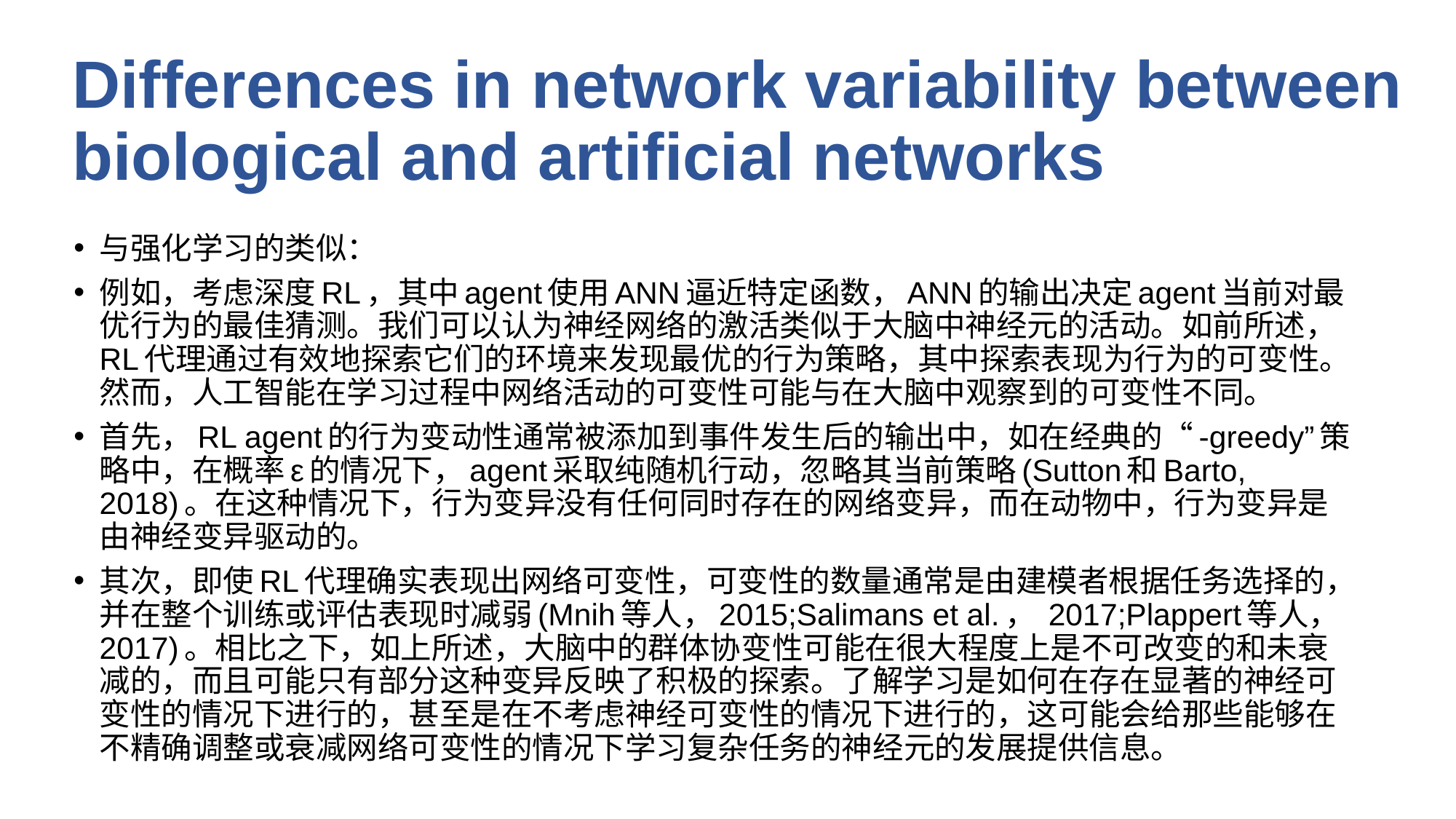

# Differences in network variability between biological and artificial networks
与强化学习的类似：
例如，考虑深度RL，其中agent使用ANN逼近特定函数，ANN的输出决定agent当前对最优行为的最佳猜测。我们可以认为神经网络的激活类似于大脑中神经元的活动。如前所述，RL代理通过有效地探索它们的环境来发现最优的行为策略，其中探索表现为行为的可变性。然而，人工智能在学习过程中网络活动的可变性可能与在大脑中观察到的可变性不同。
首先，RL agent的行为变动性通常被添加到事件发生后的输出中，如在经典的“-greedy”策略中，在概率ε的情况下，agent采取纯随机行动，忽略其当前策略(Sutton和Barto, 2018)。在这种情况下，行为变异没有任何同时存在的网络变异，而在动物中，行为变异是由神经变异驱动的。
其次，即使RL代理确实表现出网络可变性，可变性的数量通常是由建模者根据任务选择的，并在整个训练或评估表现时减弱(Mnih等人，2015;Salimans et al.， 2017;Plappert等人，2017)。相比之下，如上所述，大脑中的群体协变性可能在很大程度上是不可改变的和未衰减的，而且可能只有部分这种变异反映了积极的探索。了解学习是如何在存在显著的神经可变性的情况下进行的，甚至是在不考虑神经可变性的情况下进行的，这可能会给那些能够在不精确调整或衰减网络可变性的情况下学习复杂任务的神经元的发展提供信息。